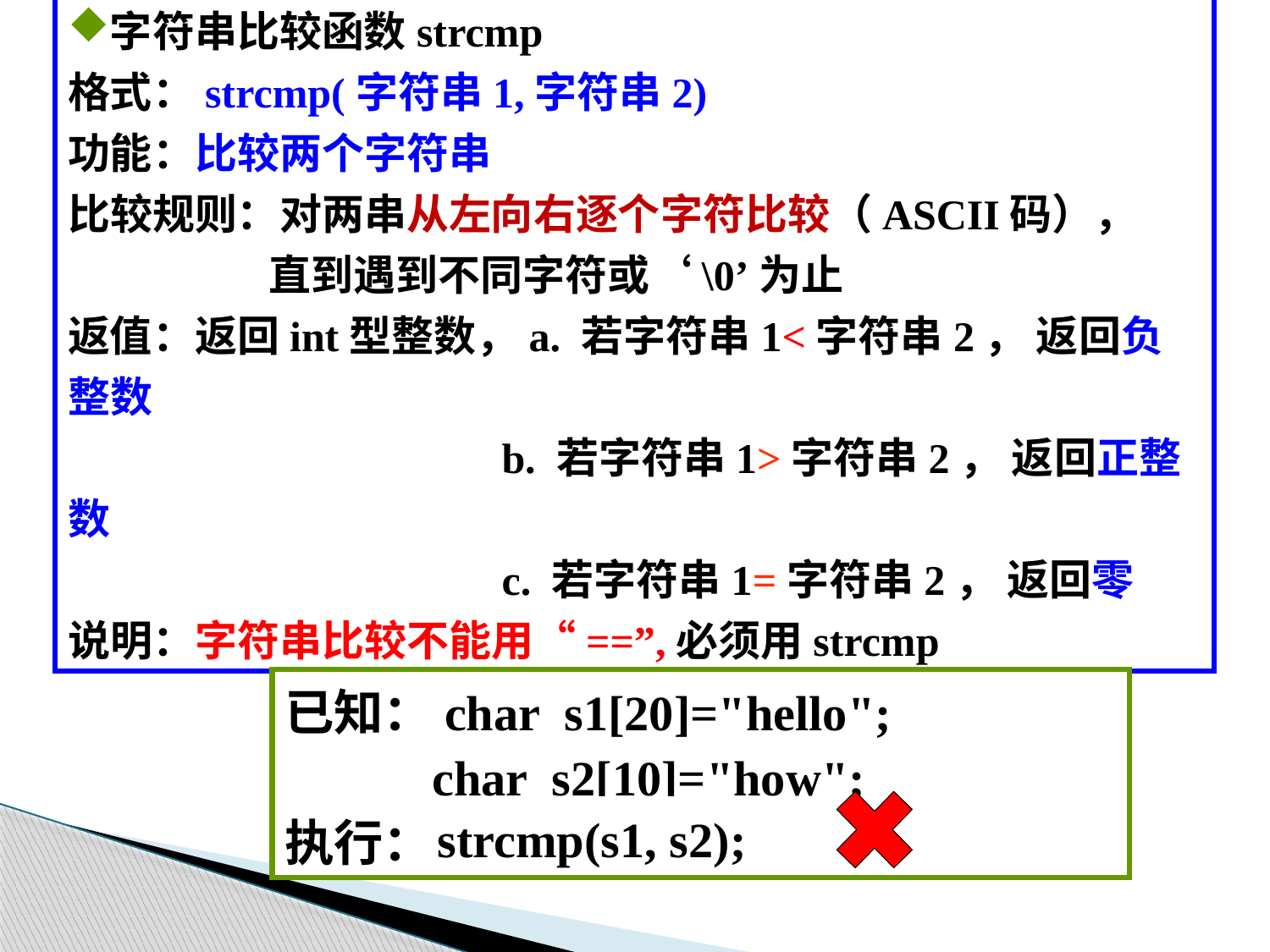

字符串比较函数strcmp
格式：strcmp(字符串1,字符串2)
功能：比较两个字符串
比较规则：对两串从左向右逐个字符比较（ASCII码），
                    直到遇到不同字符或‘\0’为止
返值：返回int型整数，a. 若字符串1<字符串2， 返回负整数
                                         b. 若字符串1>字符串2， 返回正整数
                                         c. 若字符串1=字符串2， 返回零
说明：字符串比较不能用“==”,必须用strcmp
已知：char  s1[20]="hello";
            char  s2[10]="how";
执行：s1==s2；或s1>=s2

strcmp(s1, s2);